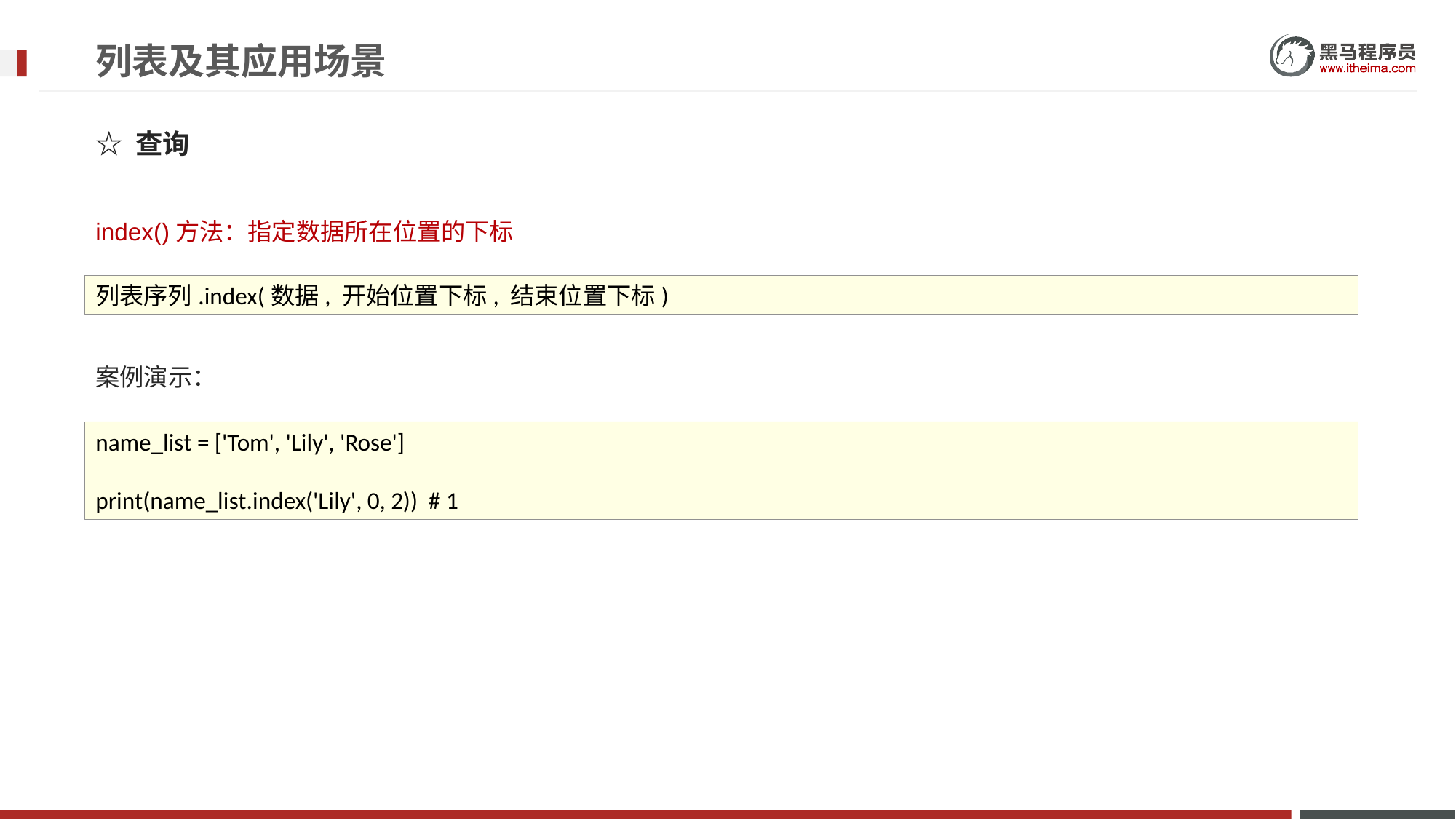

# 列表及其应用场景
☆ 查询
index()方法：指定数据所在位置的下标

案例演示：

列表序列.index(数据, 开始位置下标, 结束位置下标)
name_list = ['Tom', 'Lily', 'Rose']

print(name_list.index('Lily', 0, 2))  # 1